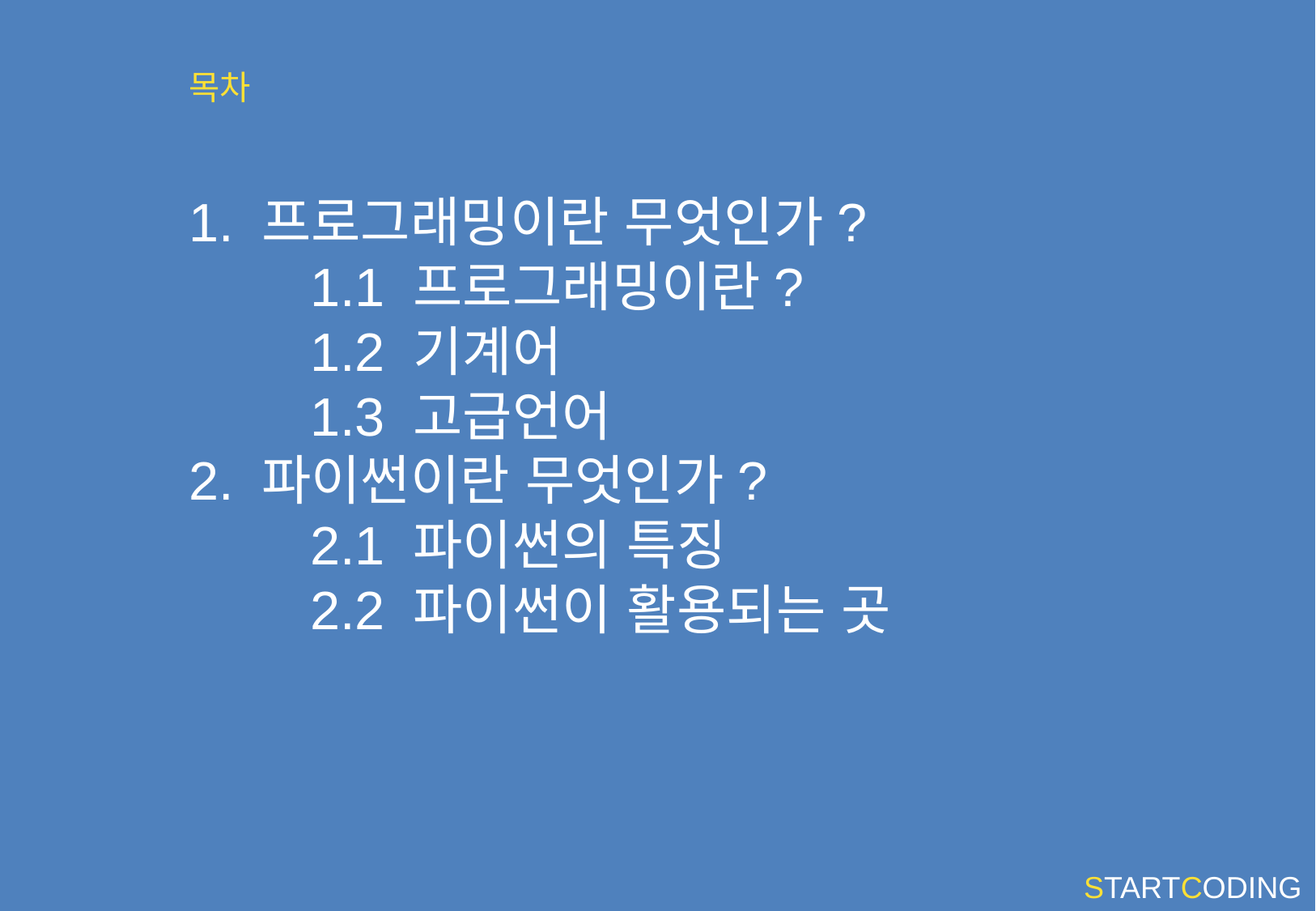

# 목차 1. 프로그래밍이란 무엇인가? 1.1 프로그래밍이란? 1.2 기계어 1.3 고급언어 2. 파이썬이란 무엇인가? 2.1 파이썬의 특징 2.2 파이썬이 활용되는 곳
STARTCODING